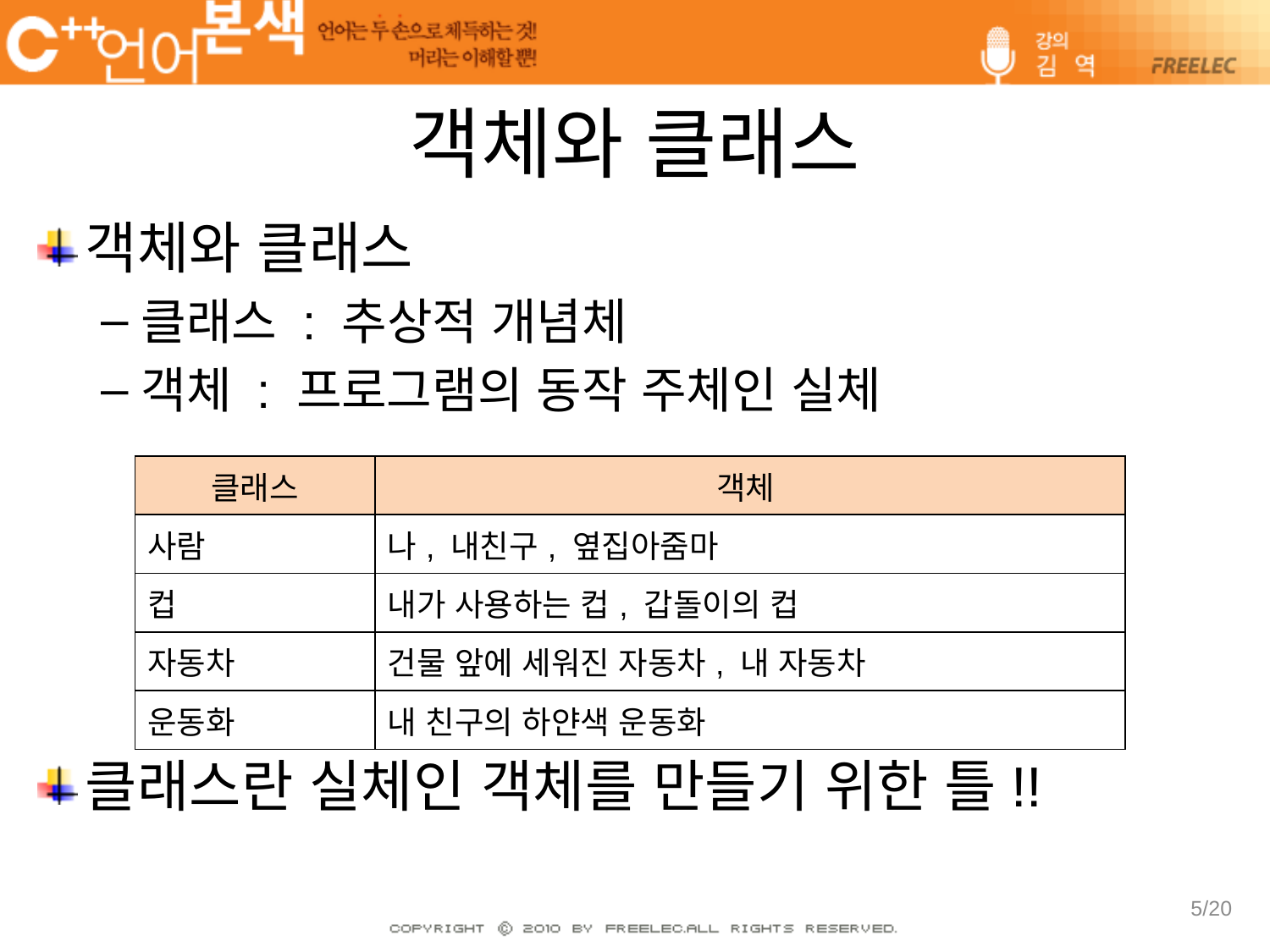

# 객체와 클래스
객체와 클래스
클래스 : 추상적 개념체
객체 : 프로그램의 동작 주체인 실체

클래스란 실체인 객체를 만들기 위한 틀!!
| 클래스 | 객체 |
| --- | --- |
| 사람 | 나, 내친구, 옆집아줌마 |
| 컵 | 내가 사용하는 컵, 갑돌이의 컵 |
| 자동차 | 건물 앞에 세워진 자동차, 내 자동차 |
| 운동화 | 내 친구의 하얀색 운동화 |
5/20